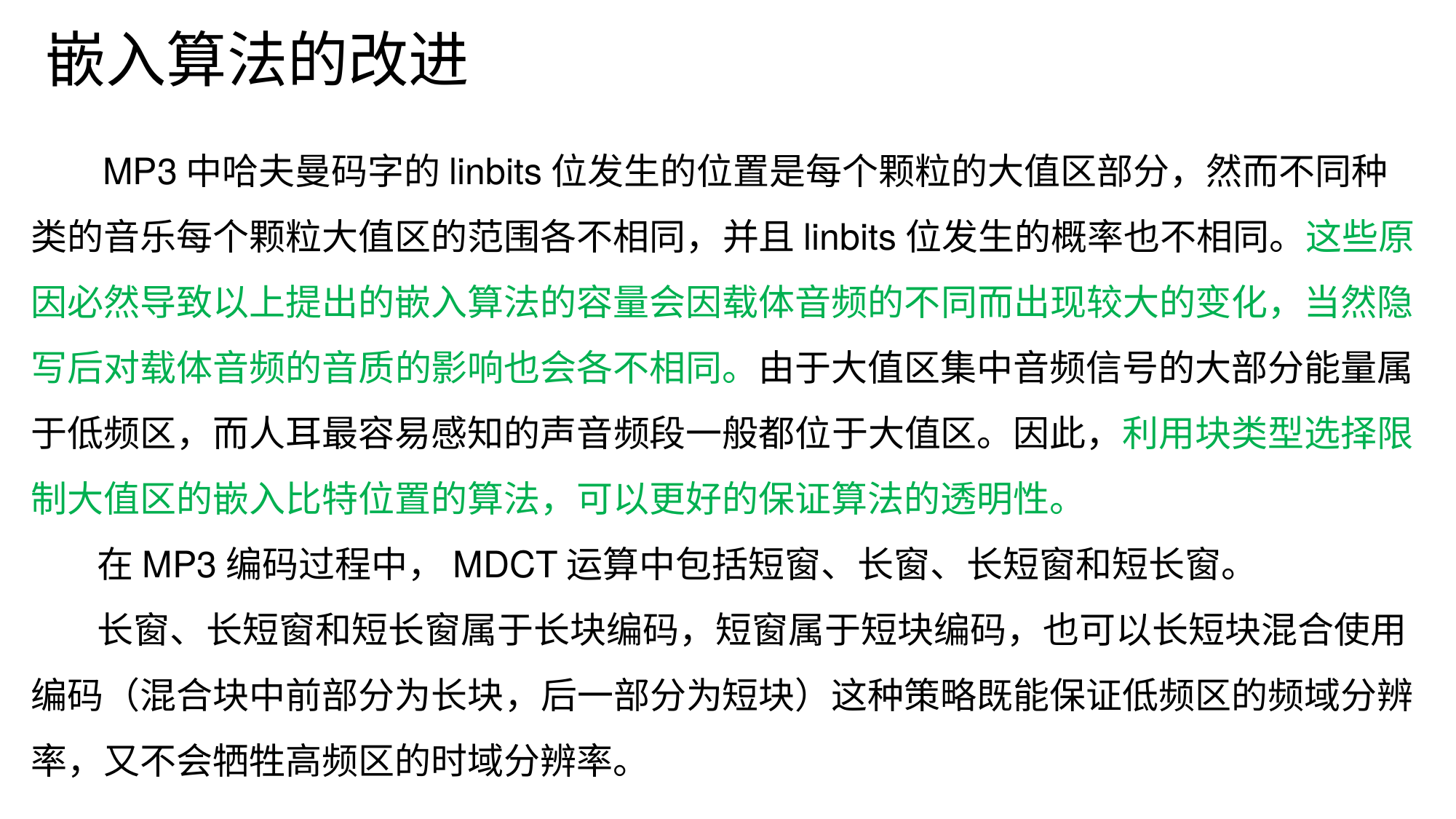

嵌入算法的改进
       MP3中哈夫曼码字的linbits位发生的位置是每个颗粒的大值区部分，然而不同种类的音乐每个颗粒大值区的范围各不相同，并且linbits位发生的概率也不相同。这些原因必然导致以上提出的嵌入算法的容量会因载体音频的不同而出现较大的变化，当然隐写后对载体音频的音质的影响也会各不相同。由于大值区集中音频信号的大部分能量属于低频区，而人耳最容易感知的声音频段一般都位于大值区。因此，利用块类型选择限制大值区的嵌入比特位置的算法，可以更好的保证算法的透明性。
       在MP3编码过程中，MDCT运算中包括短窗、长窗、长短窗和短长窗。
       长窗、长短窗和短长窗属于长块编码，短窗属于短块编码，也可以长短块混合使用编码（混合块中前部分为长块，后一部分为短块）这种策略既能保证低频区的频域分辨率，又不会牺牲高频区的时域分辨率。